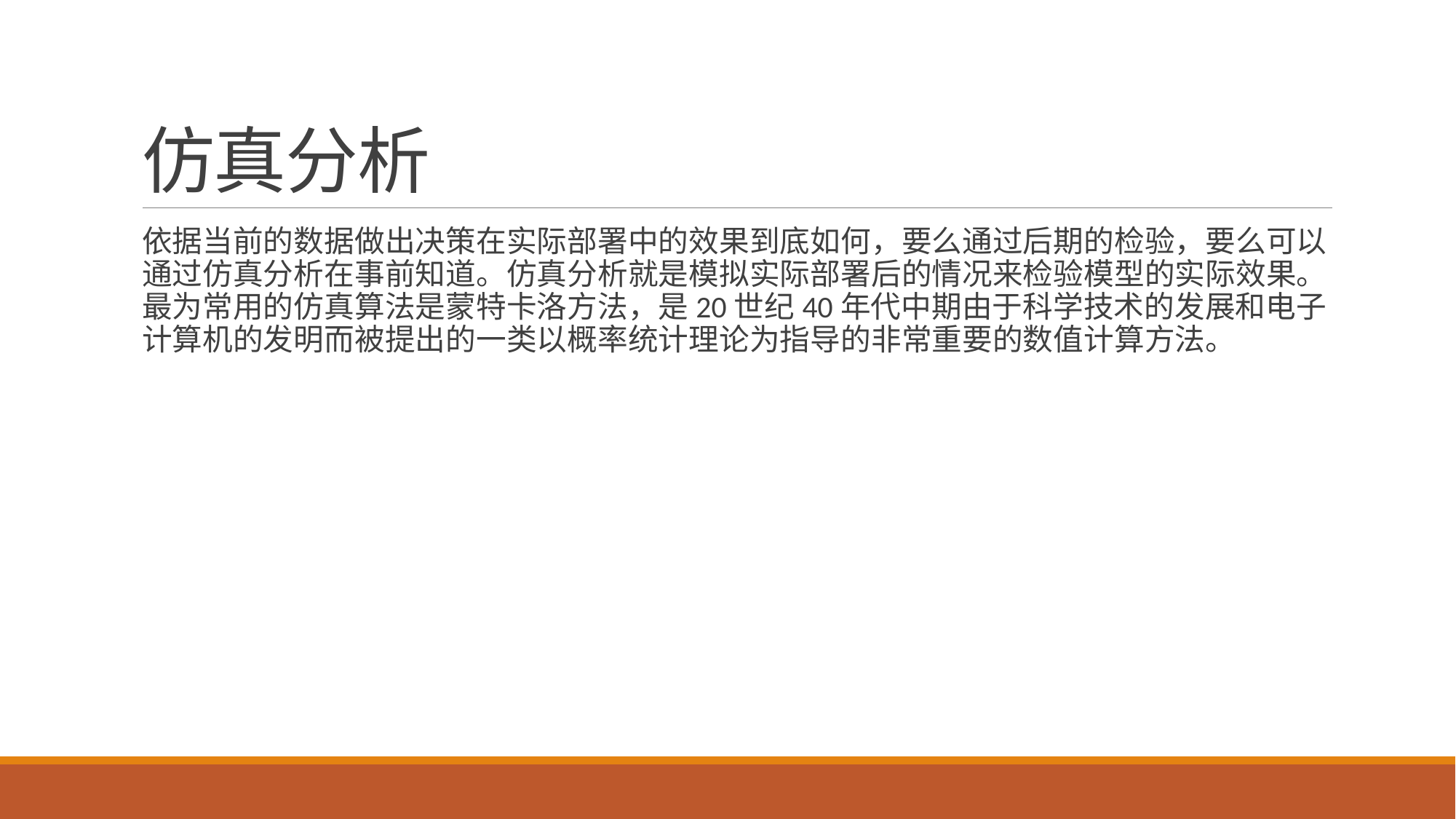

# 仿真分析
依据当前的数据做出决策在实际部署中的效果到底如何，要么通过后期的检验，要么可以通过仿真分析在事前知道。仿真分析就是模拟实际部署后的情况来检验模型的实际效果。最为常用的仿真算法是蒙特卡洛方法，是20世纪40年代中期由于科学技术的发展和电子计算机的发明而被提出的一类以概率统计理论为指导的非常重要的数值计算方法。